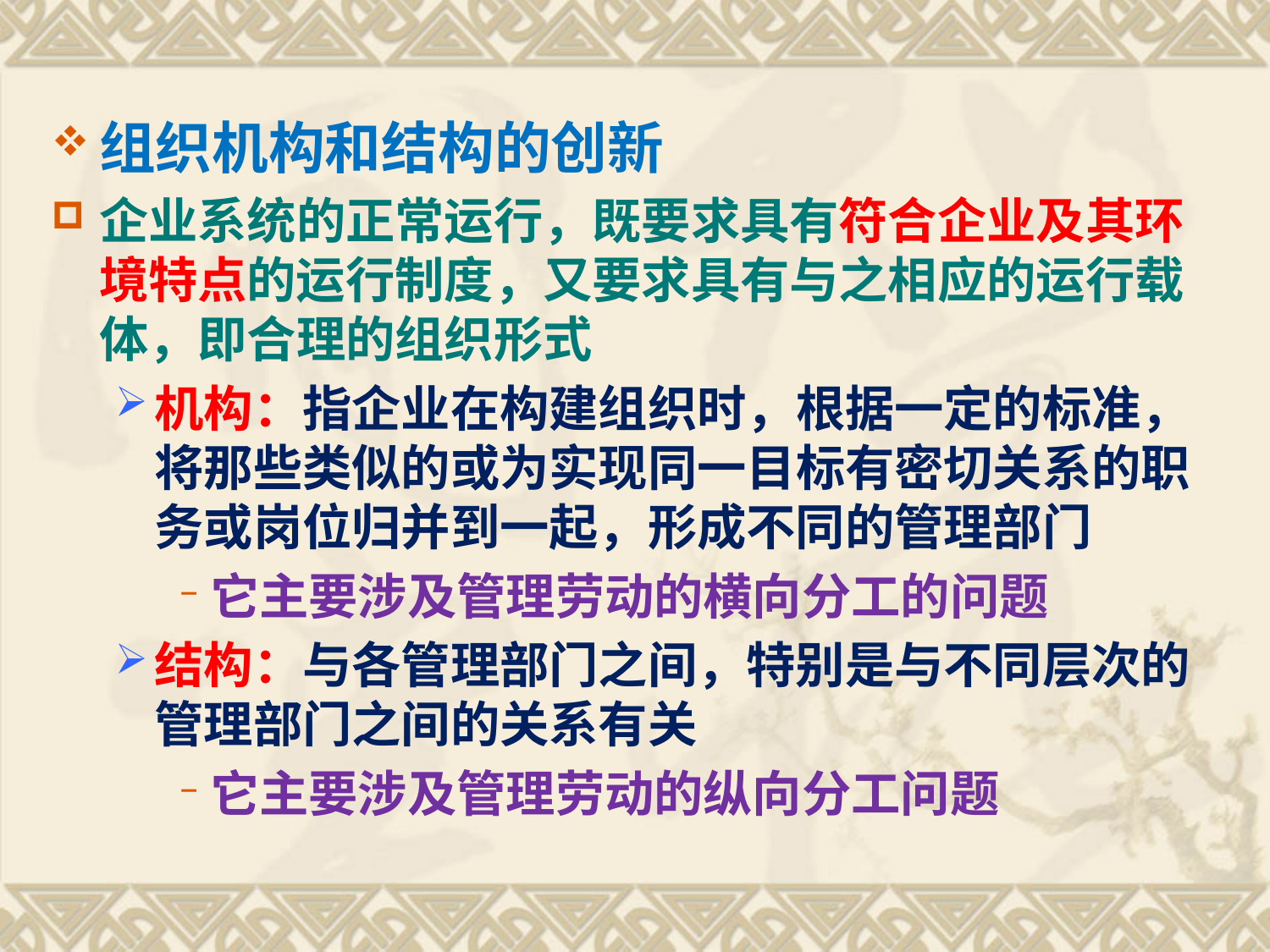

组织机构和结构的创新
企业系统的正常运行，既要求具有符合企业及其环境特点的运行制度，又要求具有与之相应的运行载体，即合理的组织形式
机构：指企业在构建组织时，根据一定的标准，将那些类似的或为实现同一目标有密切关系的职务或岗位归并到一起，形成不同的管理部门
它主要涉及管理劳动的横向分工的问题
结构：与各管理部门之间，特别是与不同层次的管理部门之间的关系有关
它主要涉及管理劳动的纵向分工问题